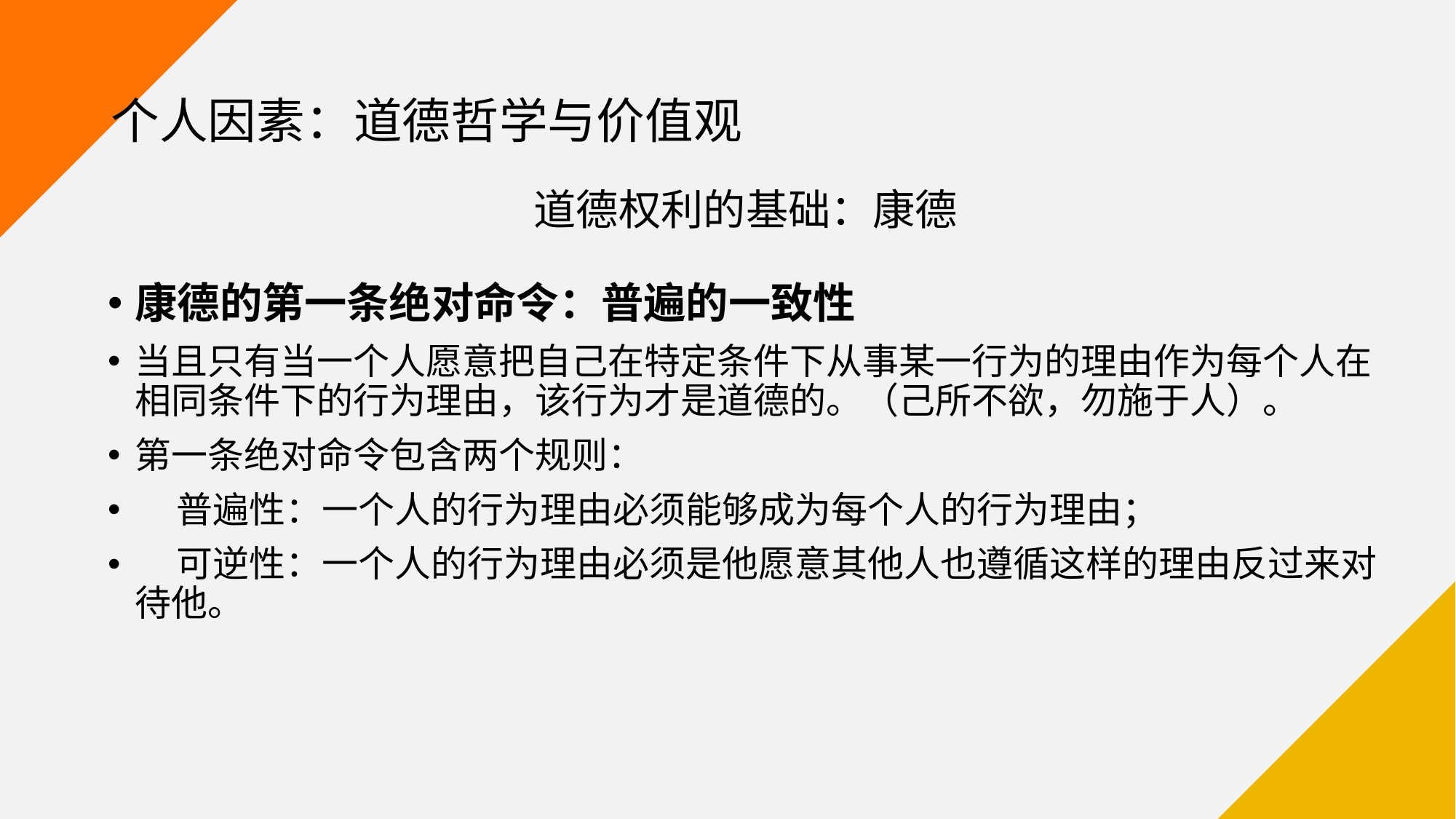

# 个人因素：道德哲学与价值观
道德权利的基础：康德
康德的第一条绝对命令：普遍的一致性
当且只有当一个人愿意把自己在特定条件下从事某一行为的理由作为每个人在相同条件下的行为理由，该行为才是道德的。（己所不欲，勿施于人）。
第一条绝对命令包含两个规则：
    普遍性：一个人的行为理由必须能够成为每个人的行为理由；
    可逆性：一个人的行为理由必须是他愿意其他人也遵循这样的理由反过来对待他。